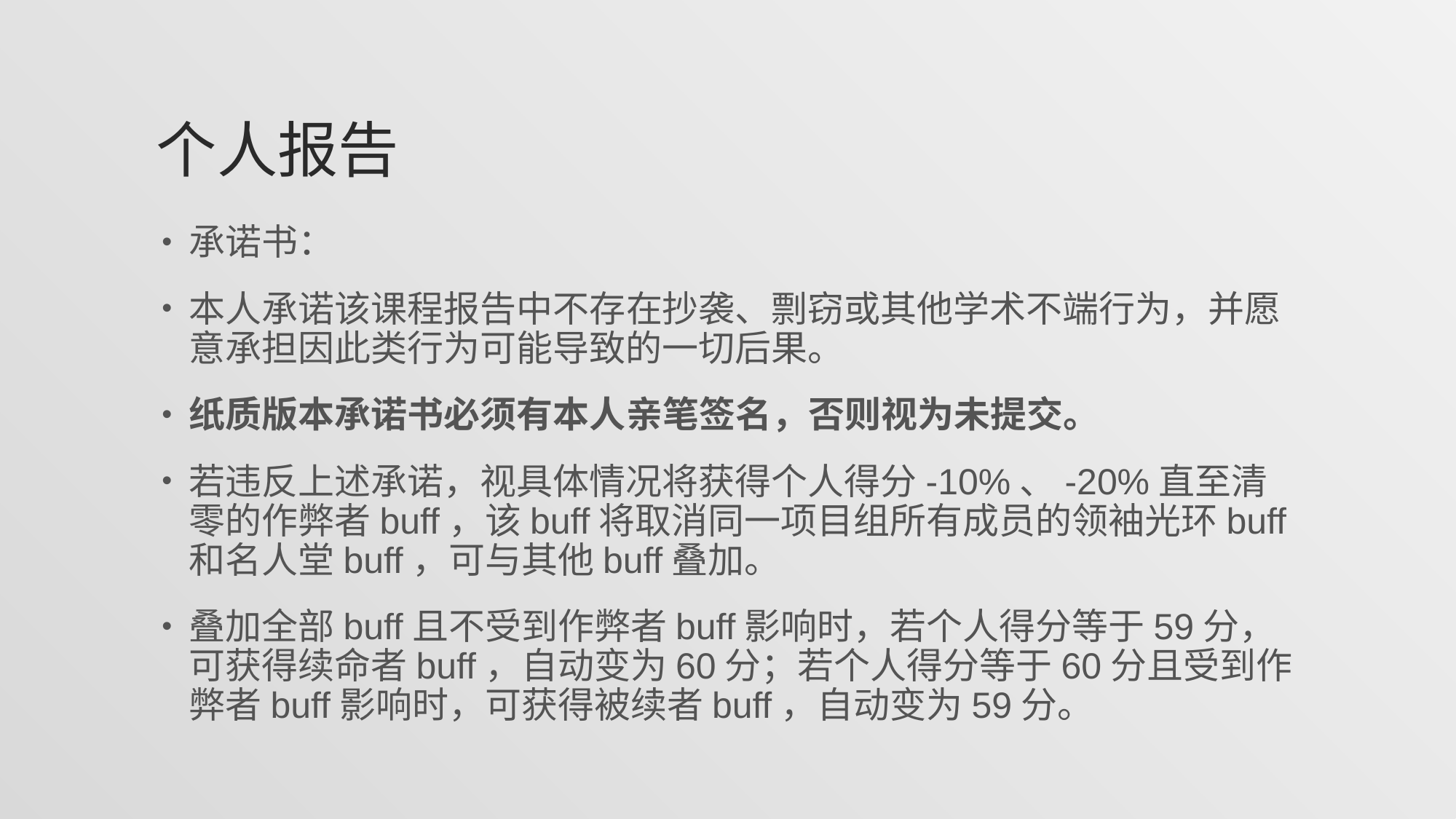

# 个人报告
承诺书：
本人承诺该课程报告中不存在抄袭、剽窃或其他学术不端行为，并愿意承担因此类行为可能导致的一切后果。
纸质版本承诺书必须有本人亲笔签名，否则视为未提交。
若违反上述承诺，视具体情况将获得个人得分-10%、-20%直至清零的作弊者buff，该buff将取消同一项目组所有成员的领袖光环buff和名人堂buff，可与其他buff叠加。
叠加全部buff且不受到作弊者buff影响时，若个人得分等于59分，可获得续命者buff，自动变为60分；若个人得分等于60分且受到作弊者buff影响时，可获得被续者buff，自动变为59分。